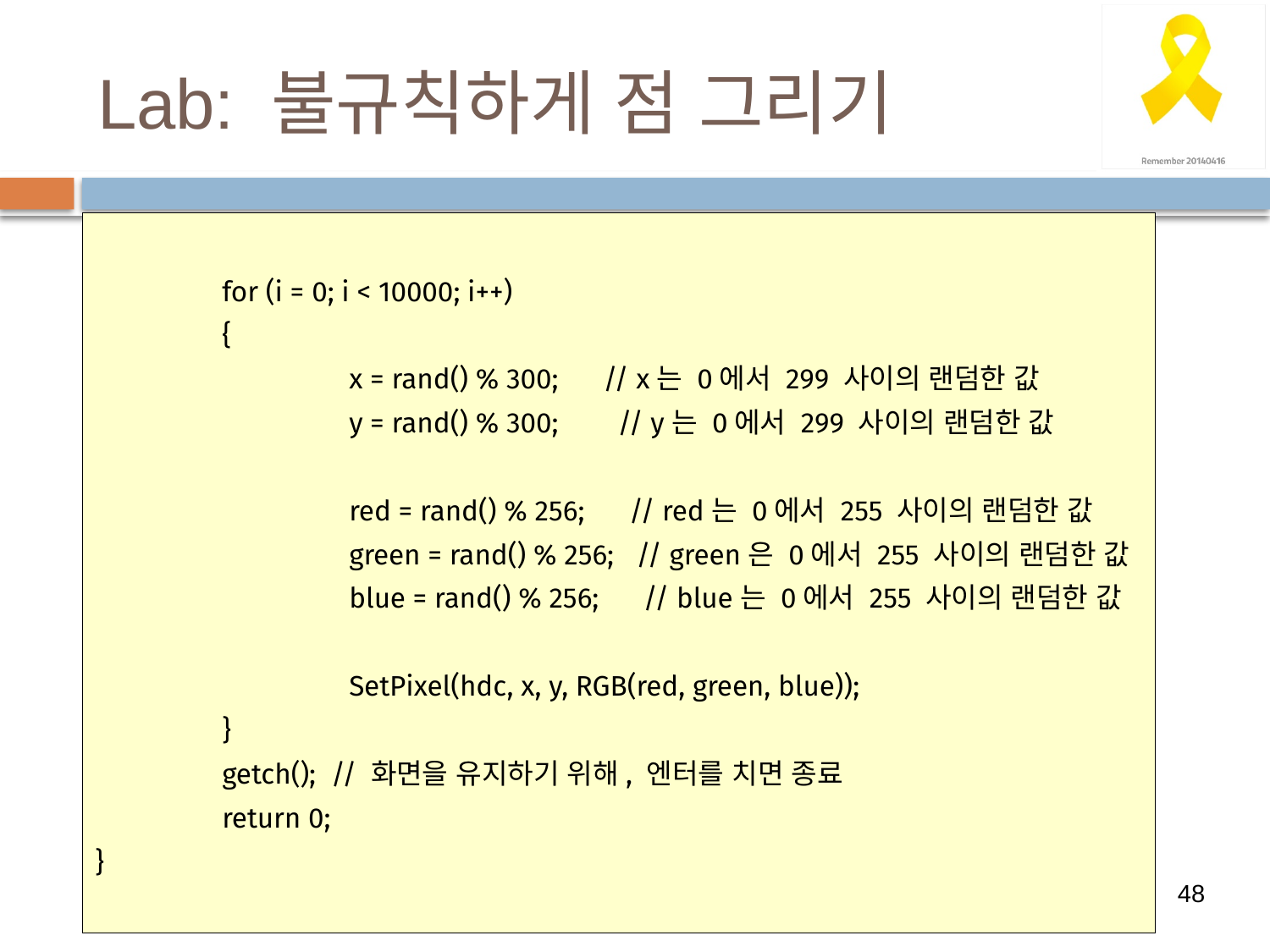

# Lab: 불규칙하게 점 그리기

	for (i = 0; i < 10000; i++)
	{
		x = rand() % 300;	// x는 0에서 299 사이의 랜덤한 값
		y = rand() % 300;        // y는 0에서 299 사이의 랜덤한 값

		red = rand() % 256;      // red는 0에서 255 사이의 랜덤한 값
		green = rand() % 256;   // green은 0에서 255 사이의 랜덤한 값
		blue = rand() % 256;      // blue는 0에서 255 사이의 랜덤한 값

		SetPixel(hdc, x, y, RGB(red, green, blue));
	}
	getch();  // 화면을 유지하기 위해, 엔터를 치면 종료
	return 0;
}
48